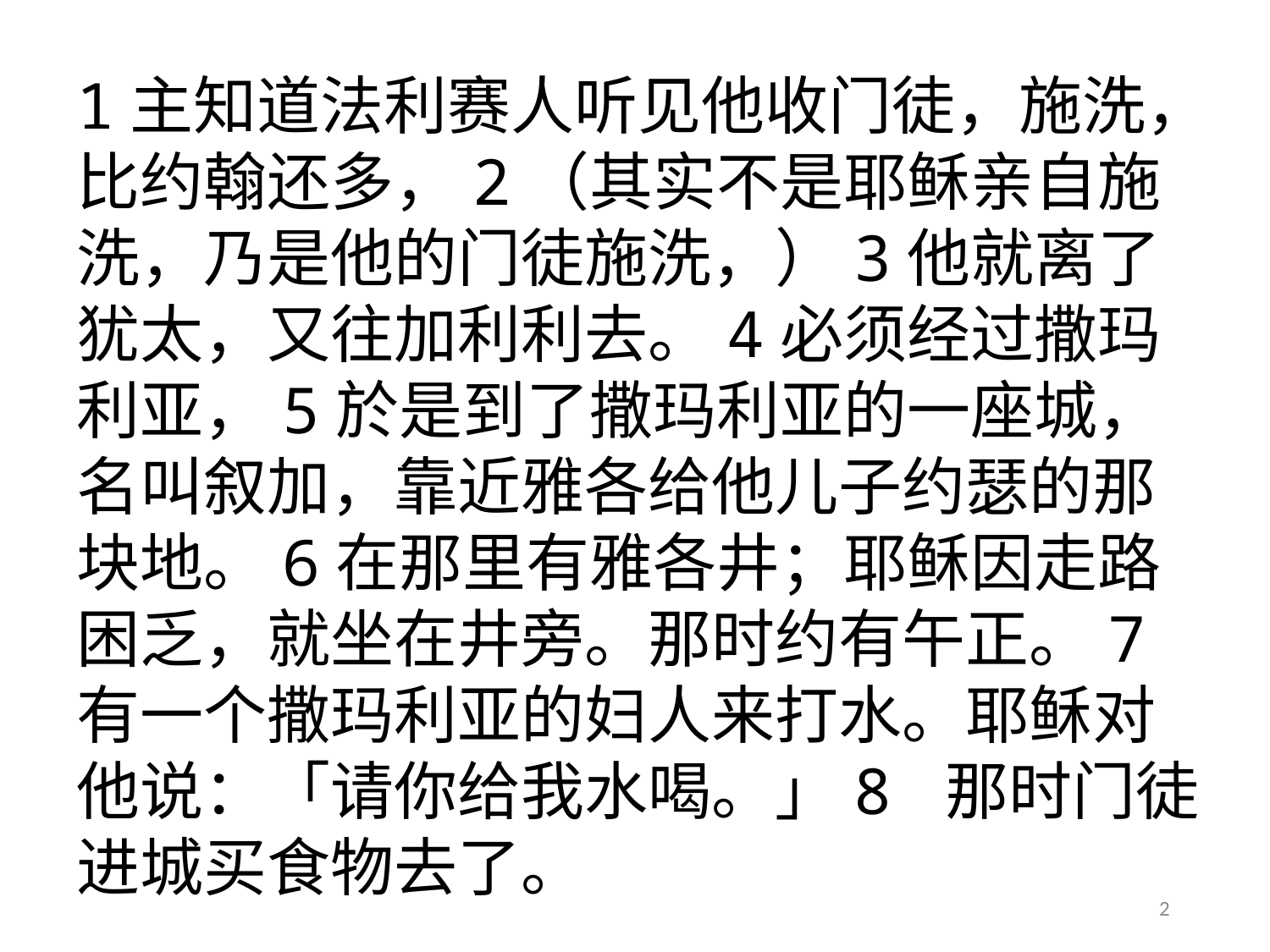

1主知道法利赛人听见他收门徒，施洗，比约翰还多，2（其实不是耶稣亲自施洗，乃是他的门徒施洗，）3他就离了犹太，又往加利利去。4必须经过撒玛利亚，5於是到了撒玛利亚的一座城，名叫叙加，靠近雅各给他儿子约瑟的那块地。6在那里有雅各井；耶稣因走路困乏，就坐在井旁。那时约有午正。7有一个撒玛利亚的妇人来打水。耶稣对他说：「请你给我水喝。」8 那时门徒进城买食物去了。
2